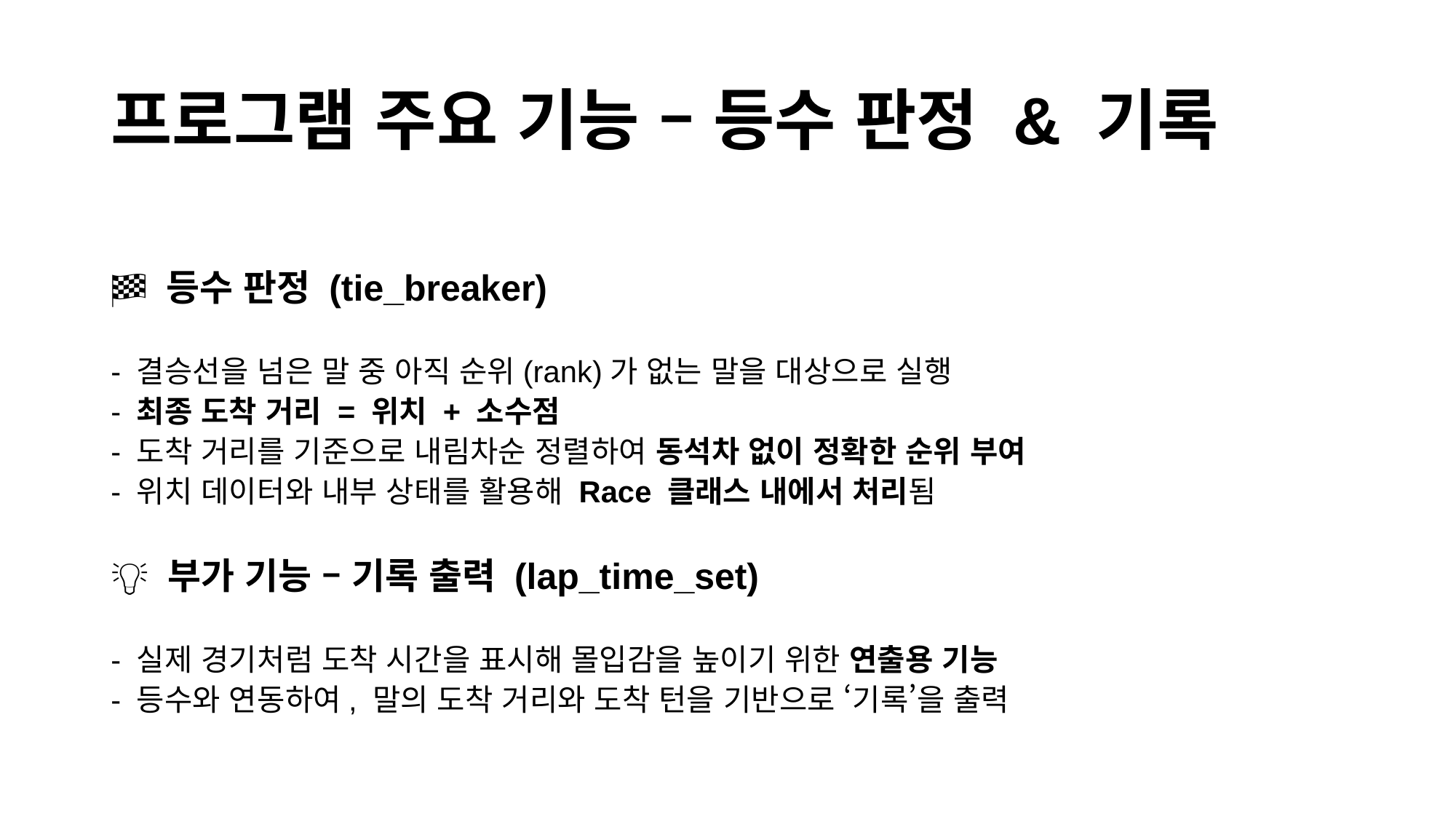

# 프로그램 주요 기능 – 등수 판정 & 기록
🏁 등수 판정 (tie_breaker)

- 결승선을 넘은 말 중 아직 순위(rank)가 없는 말을 대상으로 실행
- 최종 도착 거리 = 위치 + 소수점
- 도착 거리를 기준으로 내림차순 정렬하여 동석차 없이 정확한 순위 부여
- 위치 데이터와 내부 상태를 활용해 Race 클래스 내에서 처리됨

💡 부가 기능 – 기록 출력 (lap_time_set)

- 실제 경기처럼 도착 시간을 표시해 몰입감을 높이기 위한 연출용 기능
- 등수와 연동하여, 말의 도착 거리와 도착 턴을 기반으로 ‘기록’을 출력